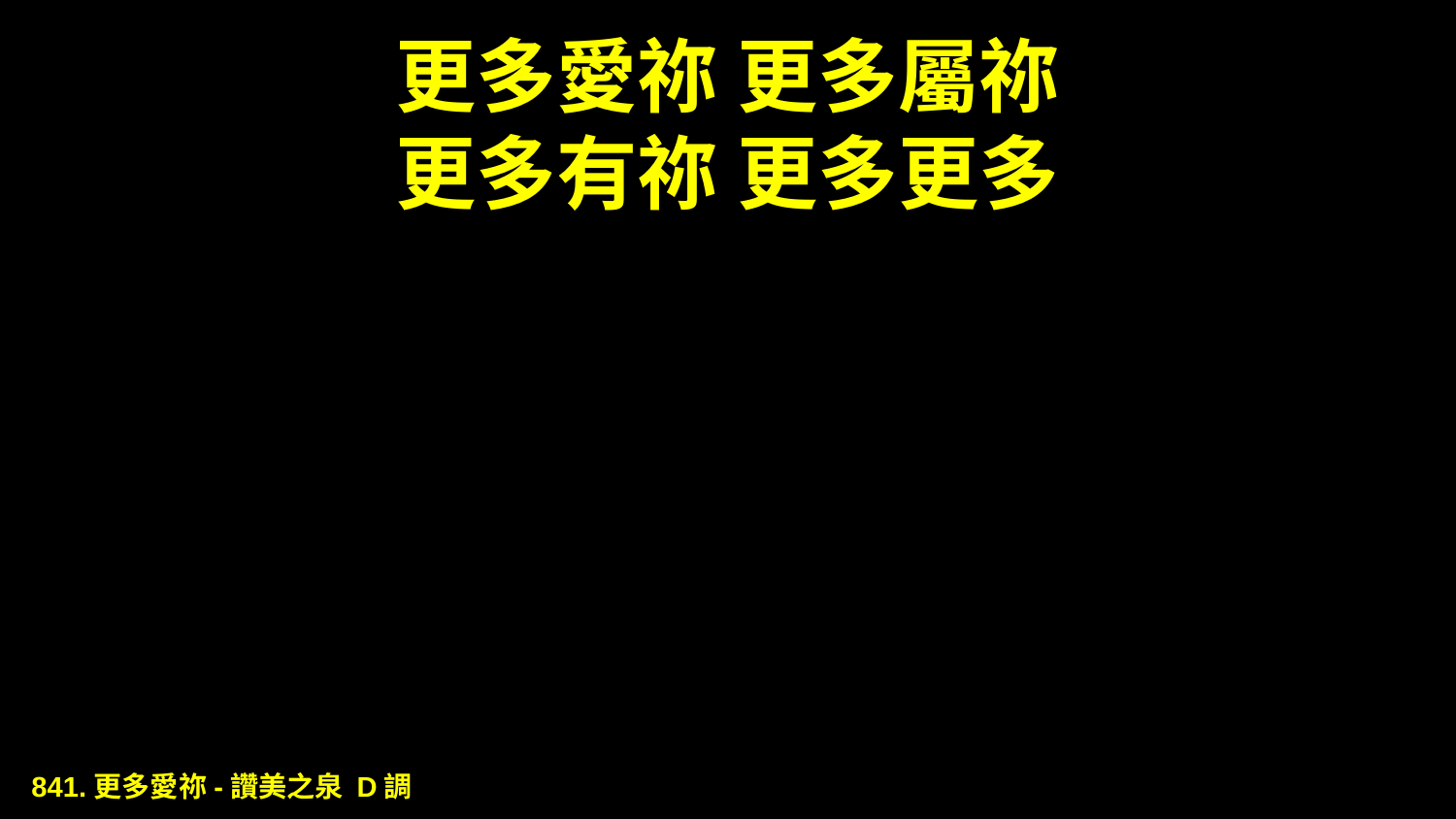

# 更多愛祢 更多屬祢 更多有祢 更多更多
841.更多愛祢-讚美之泉 D調